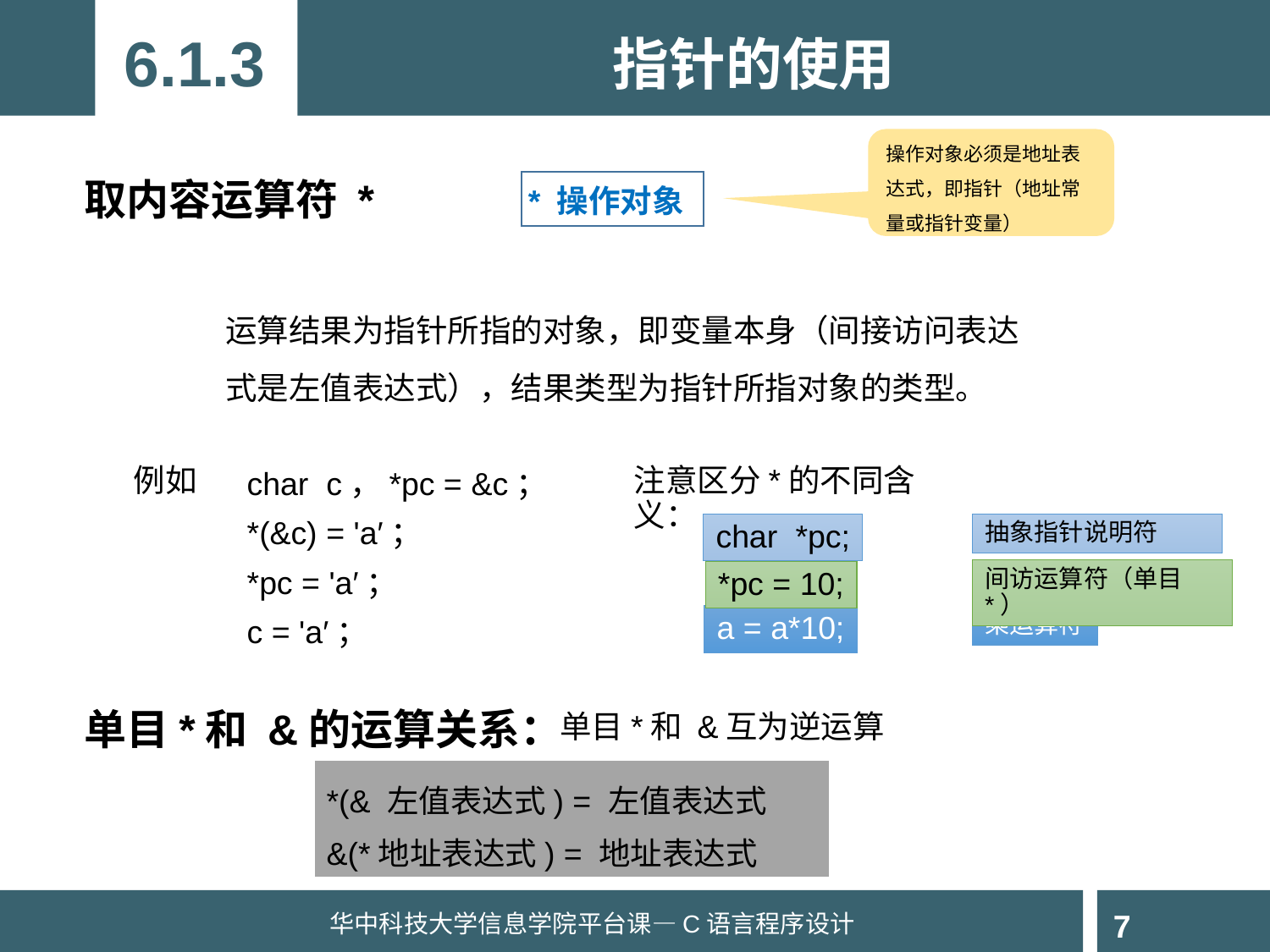

6.1.3
指针的使用
操作对象必须是地址表达式，即指针（地址常量或指针变量）
取内容运算符 *

* 操作对象
运算结果为指针所指的对象，即变量本身（间接访问表达式是左值表达式），结果类型为指针所指对象的类型。
char  c，*pc = &c；
*(&c) = 'a′；
*pc = 'a′；
c = 'a′；
例如
注意区分*的不同含义：
char  *pc;
抽象指针说明符
间访运算符（单目*）
*pc = 10;
a = a*10;
乘运算符
单目*和 &的运算关系：
单目*和 &互为逆运算
*(& 左值表达式) = 左值表达式
&(*地址表达式) = 地址表达式